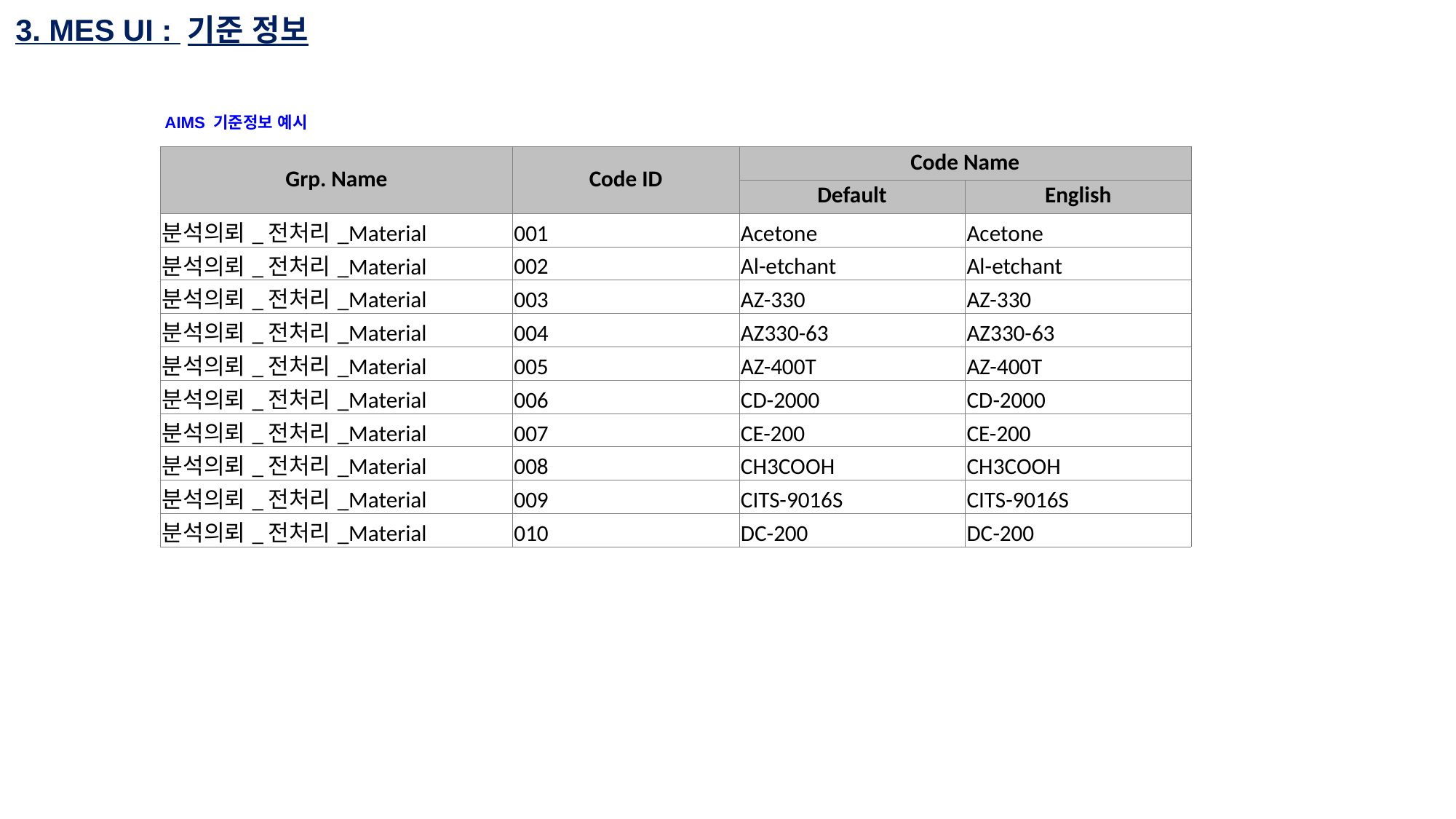

3. MES UI : 기준 정보
AIMS 기준정보 예시
| Grp. Name | Code ID | Code Name |  |
| --- | --- | --- | --- |
|  |  | Default | English |
| 분석의뢰\_전처리\_Material | 001 | Acetone | Acetone |
| 분석의뢰\_전처리\_Material | 002 | Al-etchant | Al-etchant |
| 분석의뢰\_전처리\_Material | 003 | AZ-330 | AZ-330 |
| 분석의뢰\_전처리\_Material | 004 | AZ330-63 | AZ330-63 |
| 분석의뢰\_전처리\_Material | 005 | AZ-400T | AZ-400T |
| 분석의뢰\_전처리\_Material | 006 | CD-2000 | CD-2000 |
| 분석의뢰\_전처리\_Material | 007 | CE-200 | CE-200 |
| 분석의뢰\_전처리\_Material | 008 | CH3COOH | CH3COOH |
| 분석의뢰\_전처리\_Material | 009 | CITS-9016S | CITS-9016S |
| 분석의뢰\_전처리\_Material | 010 | DC-200 | DC-200 |